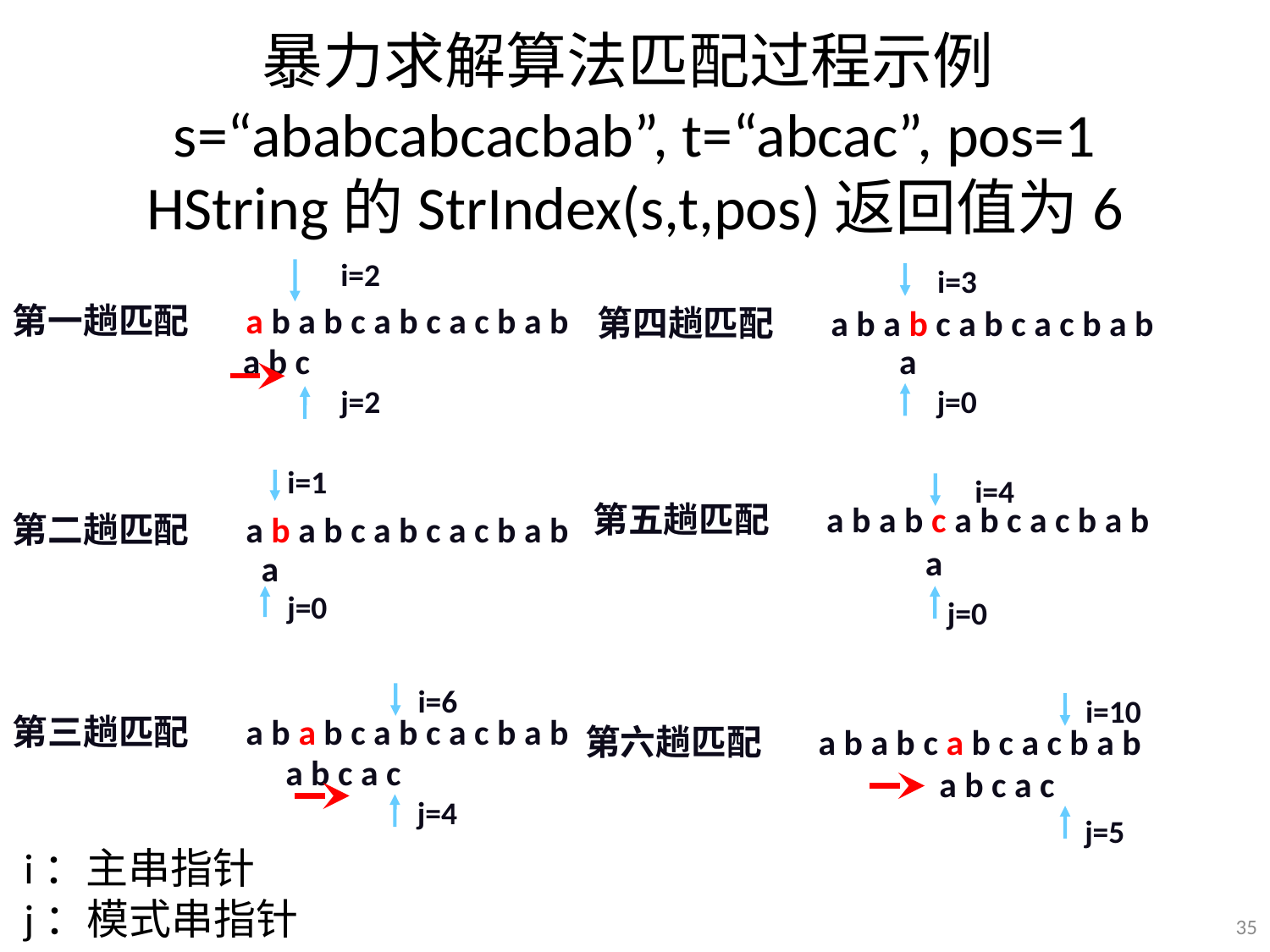

# 暴力求解算法匹配过程示例s=“ababcabcacbab”, t=“abcac”, pos=1 HString的StrIndex(s,t,pos)返回值为6
i=2

第一趟匹配      a b a b c a b c a c b a b
 a b c
j=2

i=3

第四趟匹配      a b a b c a b c a c b a b
 a
j=0

i=1

第二趟匹配      a b a b c a b c a c b a b
  a
j=0

i=4

第五趟匹配      a b a b c a b c a c b a b
 a

j=0
i=6

第三趟匹配      a b a b c a b c a c b a b
 a b c a c
j=4

i=10

第六趟匹配      a b a b c a b c a c b a b
 a b c a c
j=5

i：主串指针
j：模式串指针
35